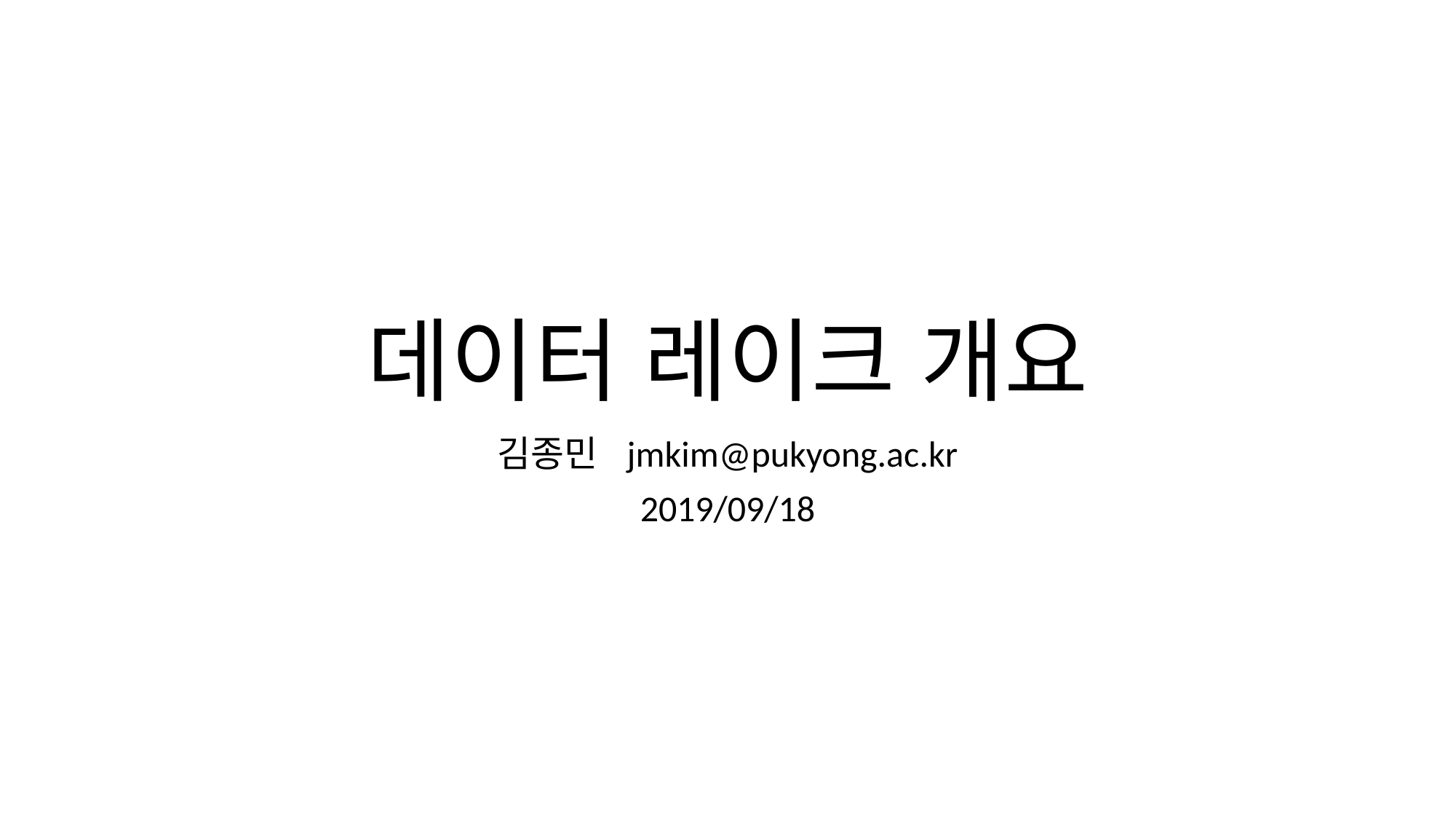

# 데이터 레이크 개요
김종민  jmkim@pukyong.ac.kr
2019/09/18